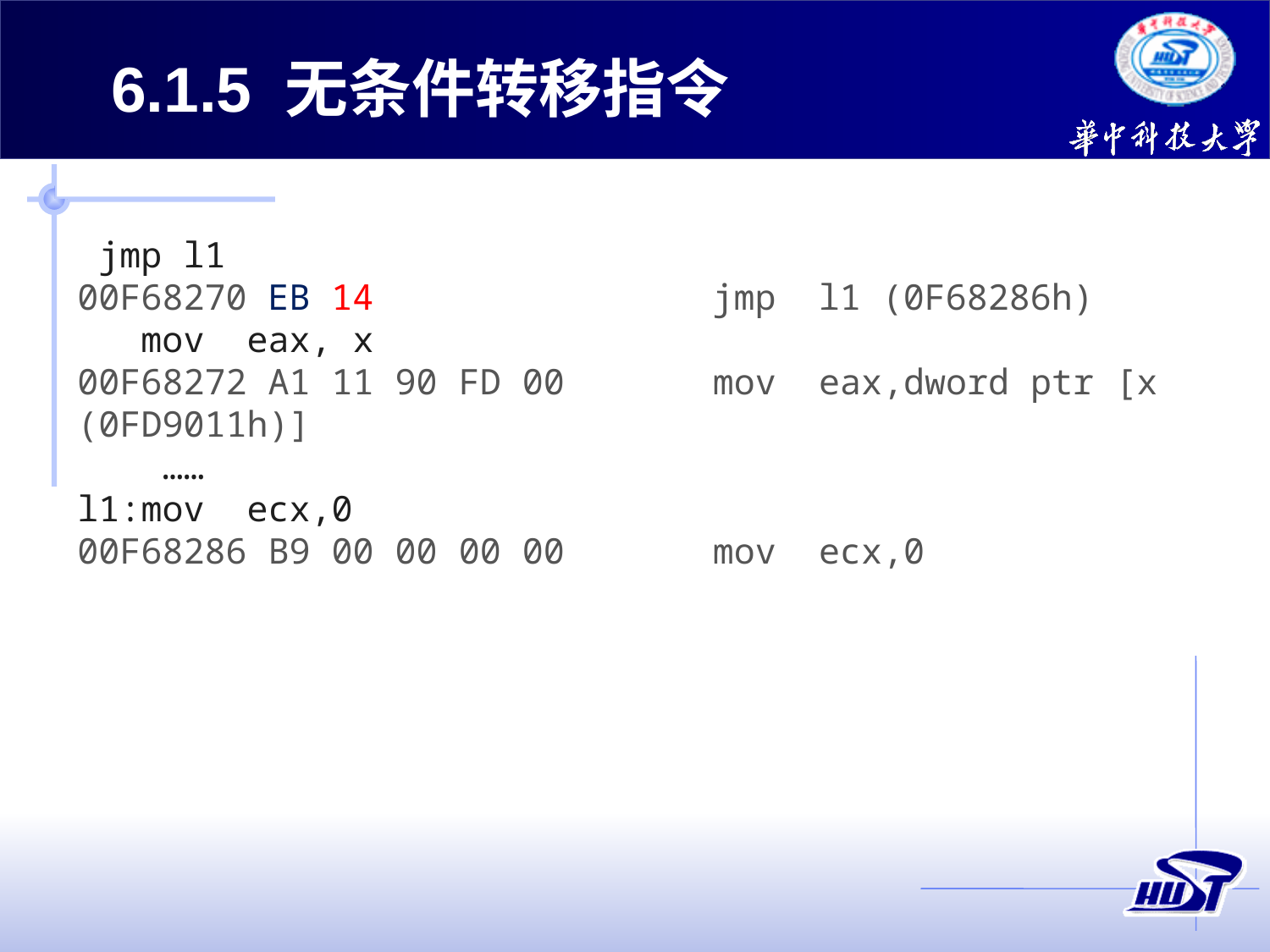

6.1.5 无条件转移指令
 jmp l1
00F68270 EB 14                jmp  l1 (0F68286h)
   mov  eax, x
00F68272 A1 11 90 FD 00       mov  eax,dword ptr [x (0FD9011h)]
    ……
l1:mov  ecx,0
00F68286 B9 00 00 00 00       mov  ecx,0